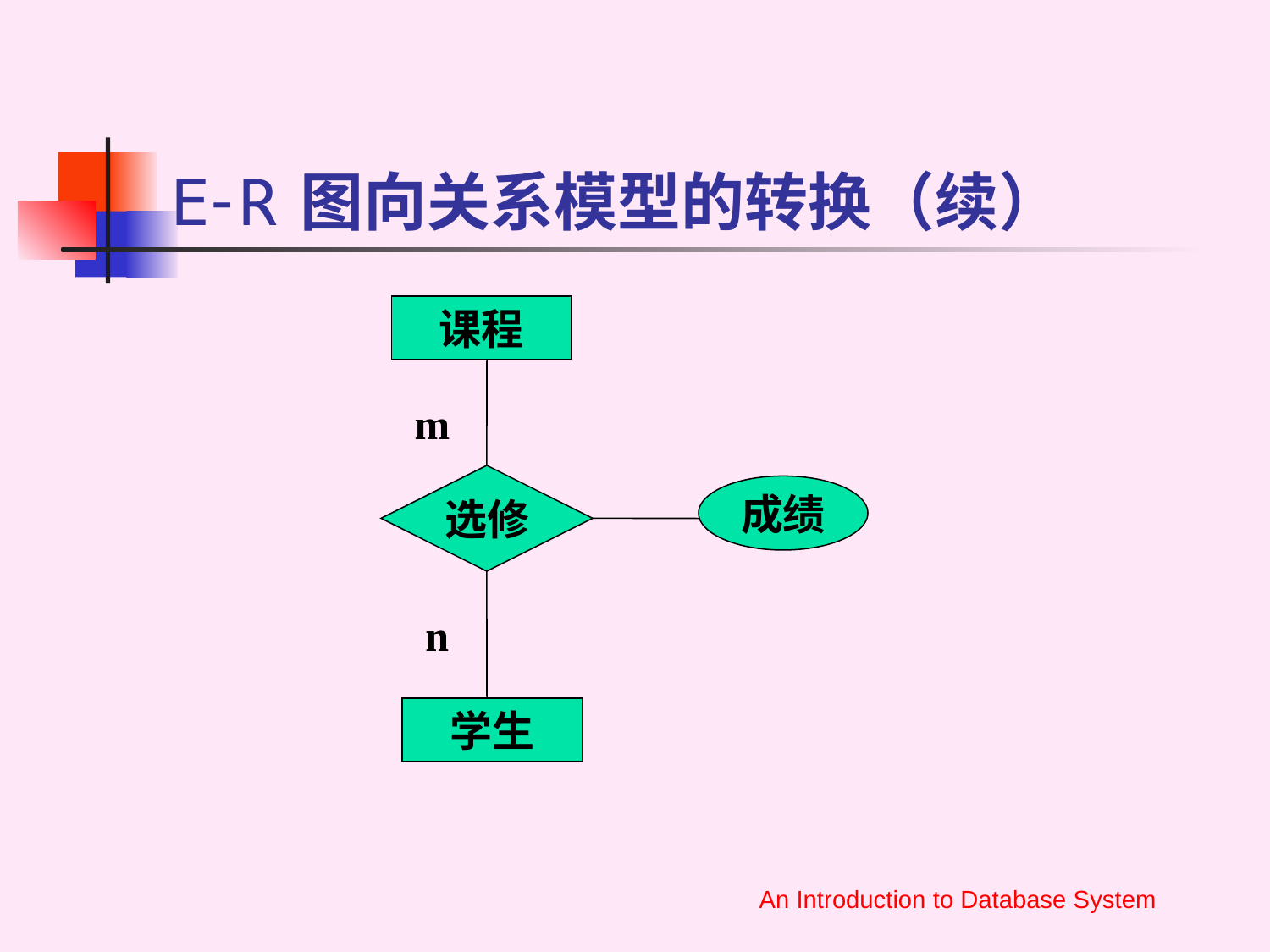

# E-R图向关系模型的转换（续）
课程

m
选修

n
学生

成绩

An Introduction to Database System